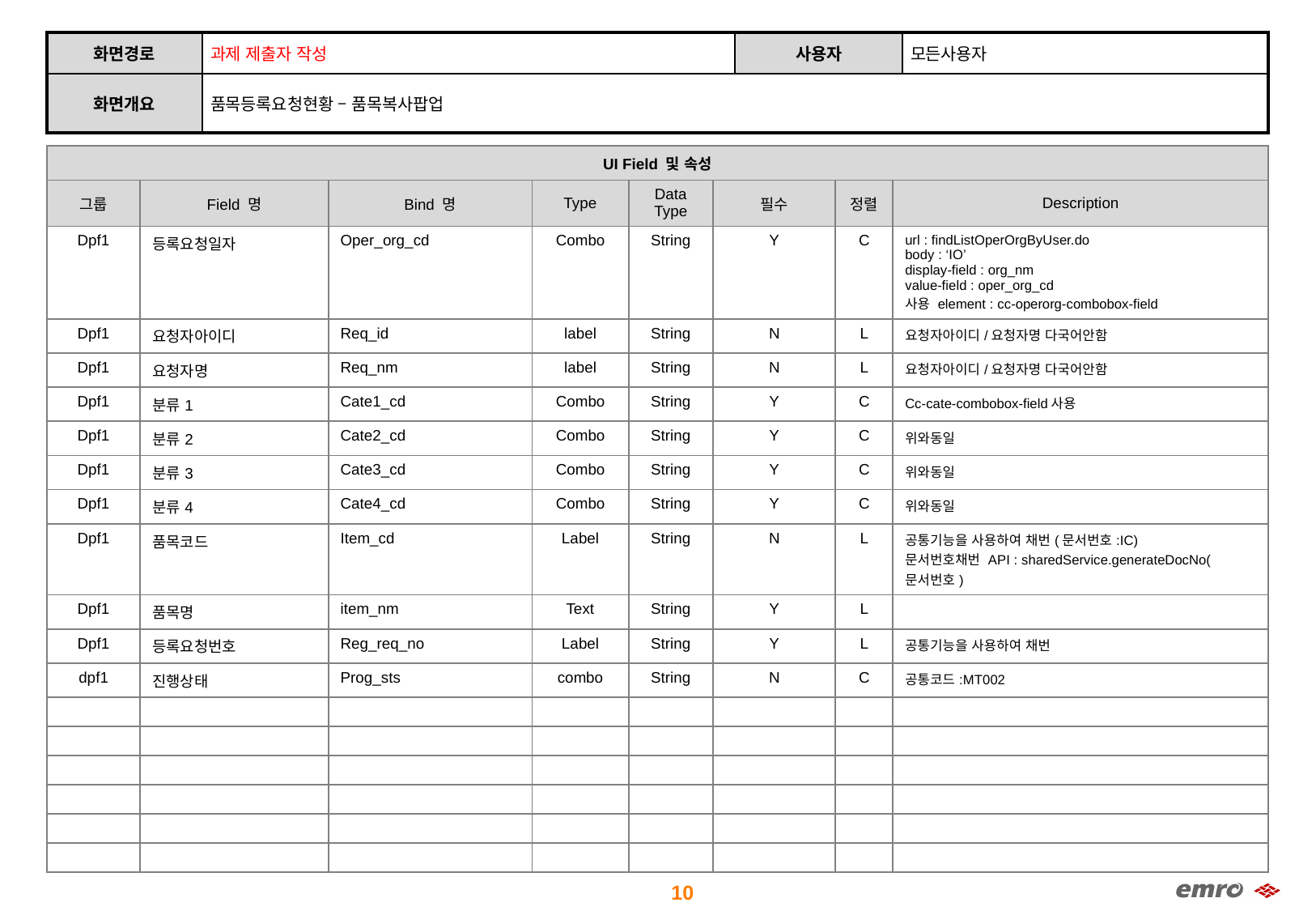

| 화면경로 | 과제 제출자 작성 | 사용자 | 모든사용자 |
| --- | --- | --- | --- |
| 화면개요 | 품목등록요청현황 – 품목복사팝업 |  |  |
| UI Field 및 속성 |  |  |  |  |  |  |  |
| --- | --- | --- | --- | --- | --- | --- | --- |
| 그룹 | Field 명 | Bind 명 | Type | Data Type | 필수 | 정렬 | Description |
| Dpf1 | 등록요청일자 | Oper\_org\_cd | Combo | String | Y | C | url : findListOperOrgByUser.do body : ‘IO’ display-field : org\_nm value-field : oper\_org\_cd 사용 element : cc-operorg-combobox-field |
| Dpf1 | 요청자아이디 | Req\_id | label | String | N | L | 요청자아이디/요청자명 다국어안함 |
| Dpf1 | 요청자명 | Req\_nm | label | String | N | L | 요청자아이디/요청자명 다국어안함 |
| Dpf1 | 분류1 | Cate1\_cd | Combo | String | Y | C | Cc-cate-combobox-field사용 |
| Dpf1 | 분류2 | Cate2\_cd | Combo | String | Y | C | 위와동일 |
| Dpf1 | 분류3 | Cate3\_cd | Combo | String | Y | C | 위와동일 |
| Dpf1 | 분류4 | Cate4\_cd | Combo | String | Y | C | 위와동일 |
| Dpf1 | 품목코드 | Item\_cd | Label | String | N | L | 공통기능을 사용하여 채번(문서번호:IC) 문서번호채번 API : sharedService.generateDocNo(문서번호) |
| Dpf1 | 품목명 | item\_nm | Text | String | Y | L |  |
| Dpf1 | 등록요청번호 | Reg\_req\_no | Label | String | Y | L | 공통기능을 사용하여 채번 |
| dpf1 | 진행상태 | Prog\_sts | combo | String | N | C | 공통코드:MT002 |
|  |  |  |  |  |  |  |  |
|  |  |  |  |  |  |  |  |
|  |  |  |  |  |  |  |  |
|  |  |  |  |  |  |  |  |
|  |  |  |  |  |  |  |  |
|  |  |  |  |  |  |  |  |